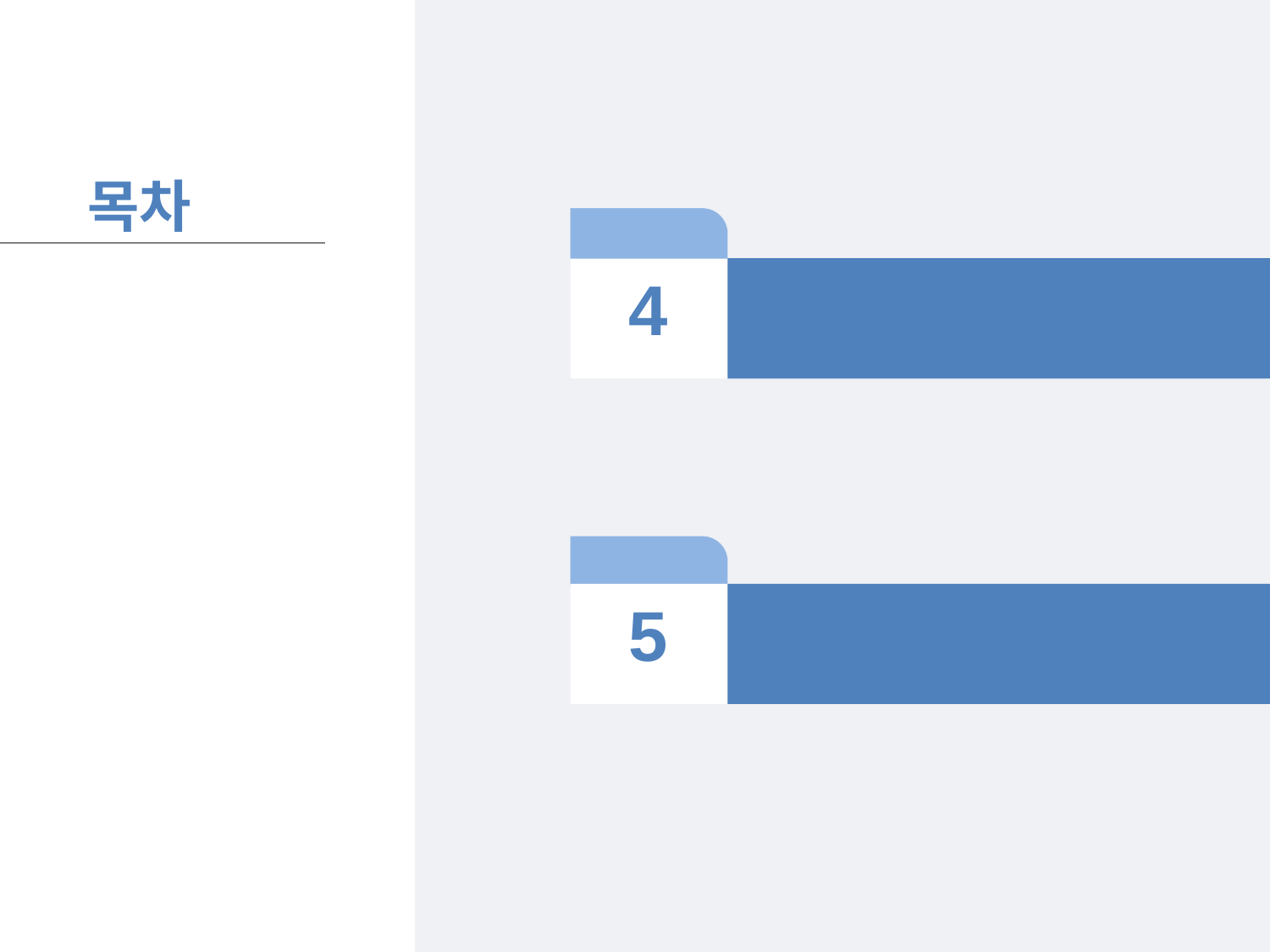

목차

chapter

4
상세 설계

chapter

5
구현 환경